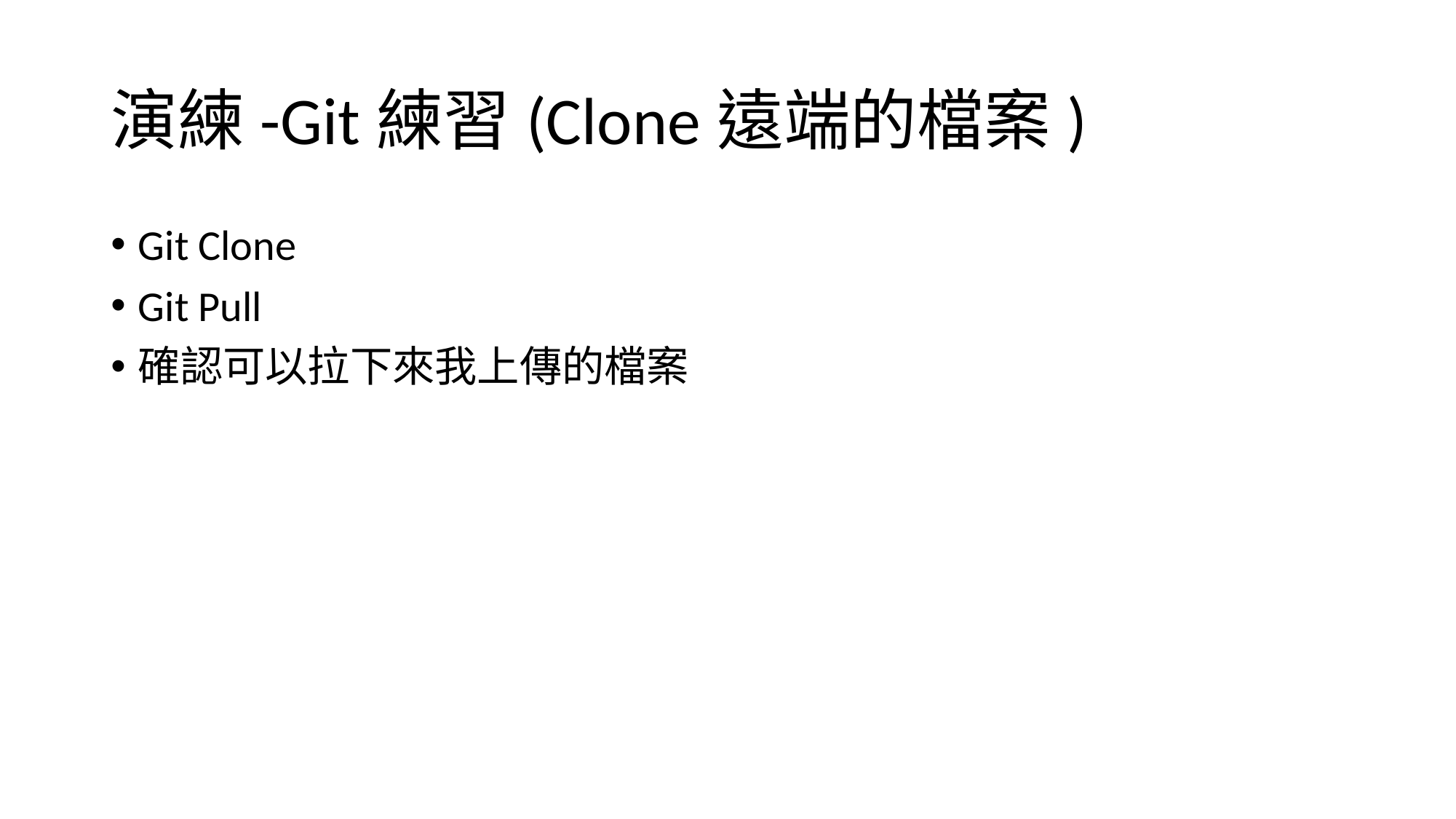

# 演練-Git練習(Clone遠端的檔案)
Git Clone
Git Pull
確認可以拉下來我上傳的檔案